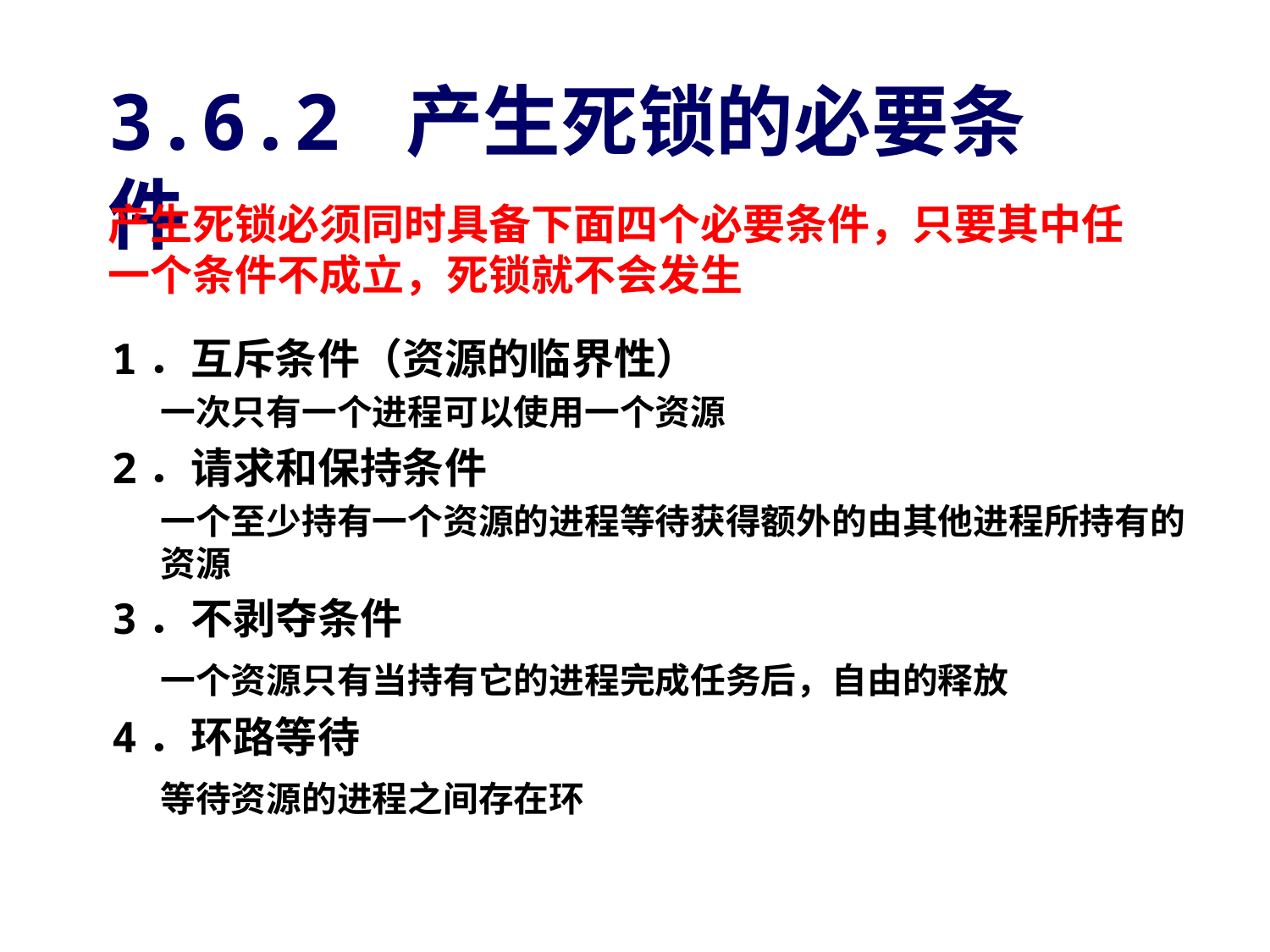

# 3.6.2 产生死锁的必要条件
产生死锁必须同时具备下面四个必要条件，只要其中任一个条件不成立，死锁就不会发生
1．互斥条件（资源的临界性）
	一次只有一个进程可以使用一个资源
2．请求和保持条件
	一个至少持有一个资源的进程等待获得额外的由其他进程所持有的资源
3．不剥夺条件
	一个资源只有当持有它的进程完成任务后，自由的释放
4．环路等待
	等待资源的进程之间存在环